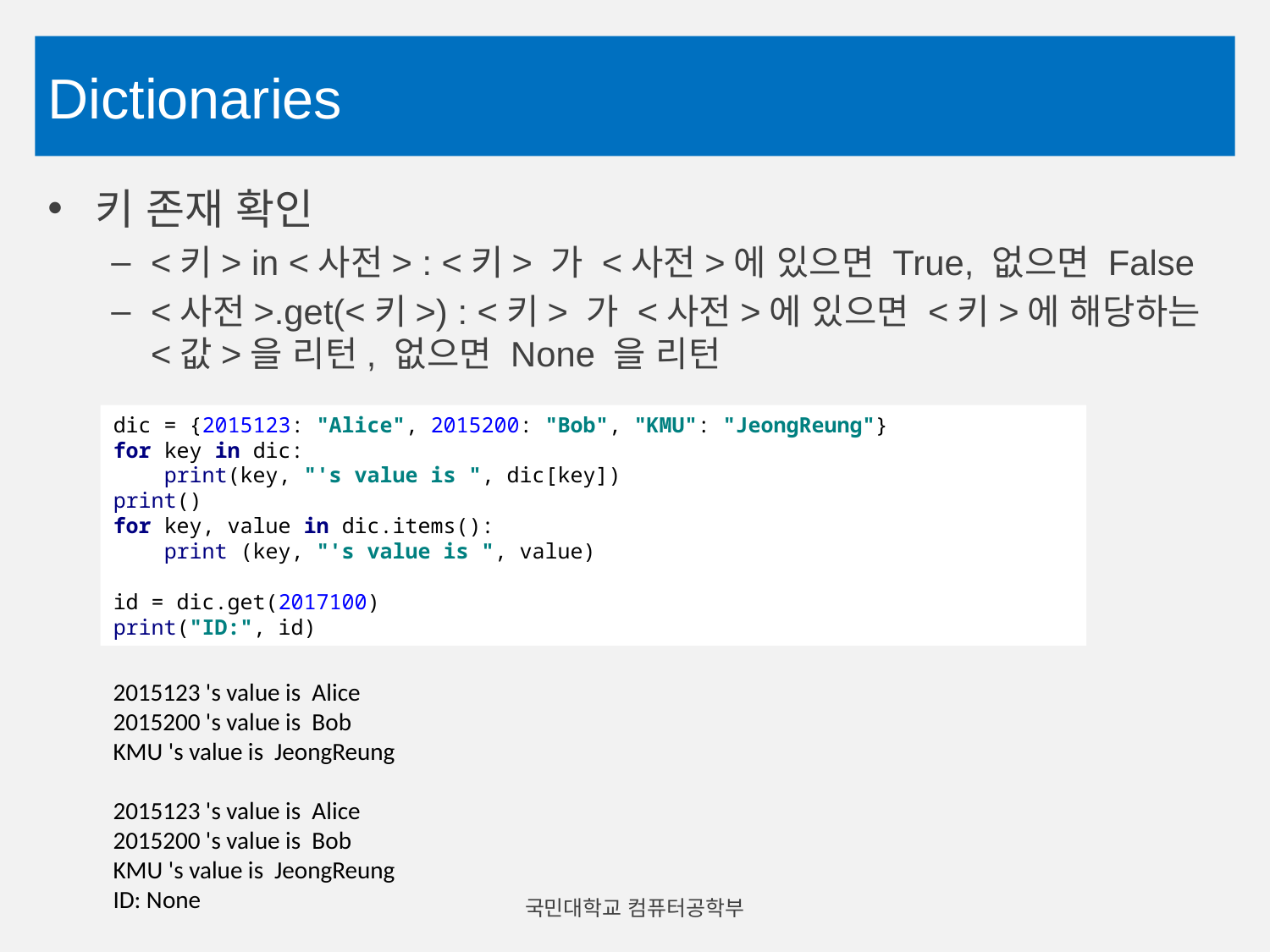

# Dictionaries
키 존재 확인
<키> in <사전> : <키> 가 <사전>에 있으면 True, 없으면 False
<사전>.get(<키>) : <키> 가 <사전>에 있으면 <키>에 해당하는 <값>을 리턴, 없으면 None 을 리턴

dic = {2015123: "Alice", 2015200: "Bob", "KMU": "JeongReung"}
for key in dic:
    print(key, "'s value is ", dic[key])
print()
for key, value in dic.items():
    print (key, "'s value is ", value)
id = dic.get(2017100)
print("ID:", id)
2015123 's value is  Alice
2015200 's value is  Bob
KMU 's value is  JeongReung

2015123 's value is  Alice
2015200 's value is  Bob
KMU 's value is  JeongReung
ID: None
국민대학교 컴퓨터공학부